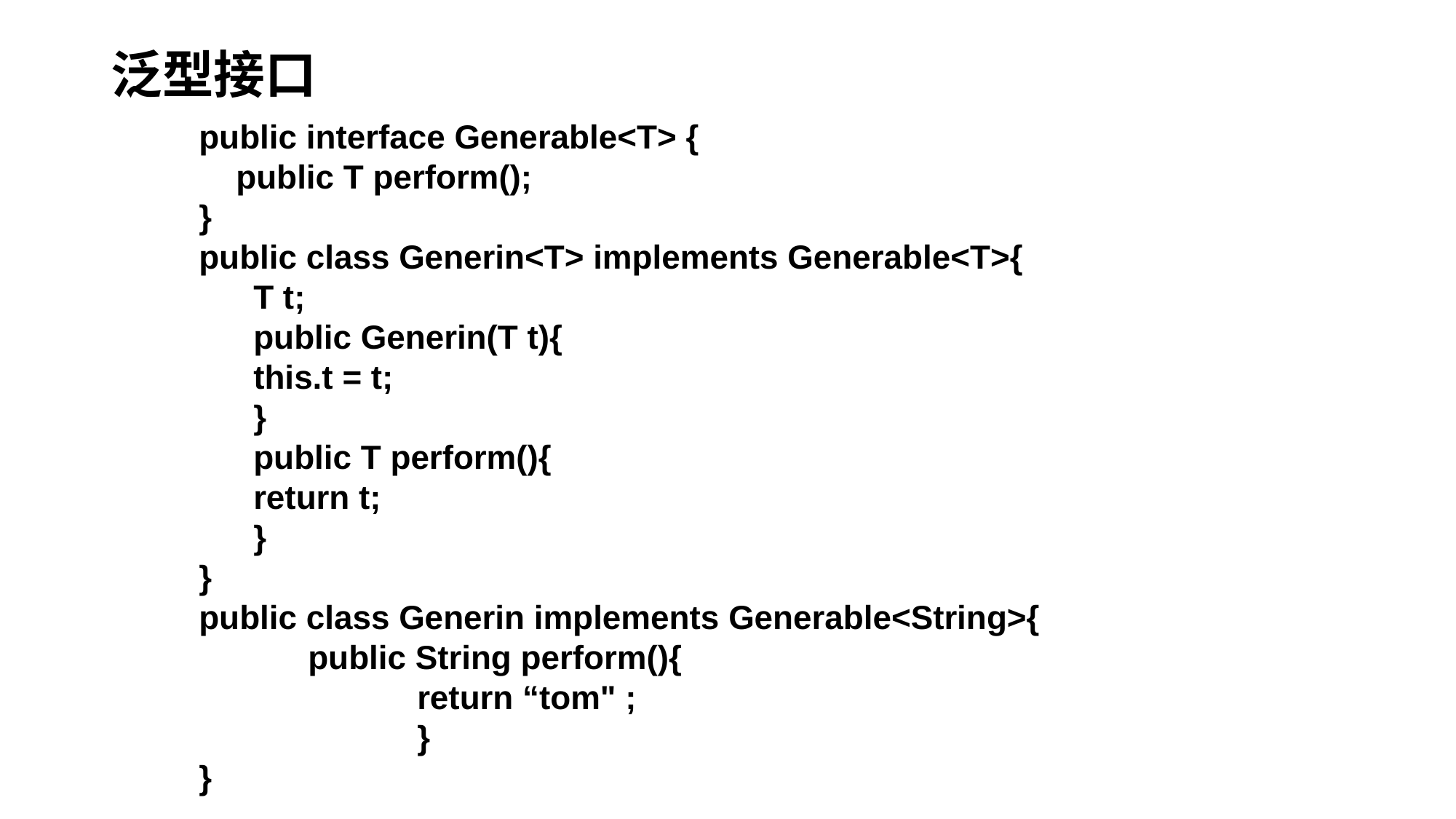

# 泛型接口
public interface Generable<T> {
    public T perform();
}
public class Generin<T> implements Generable<T>{
T t;
public Generin(T t){
this.t = t;
}
public T perform(){
return t;
}
}
public class Generin implements Generable<String>{
	public String perform(){
		return “tom" ;
		}
}